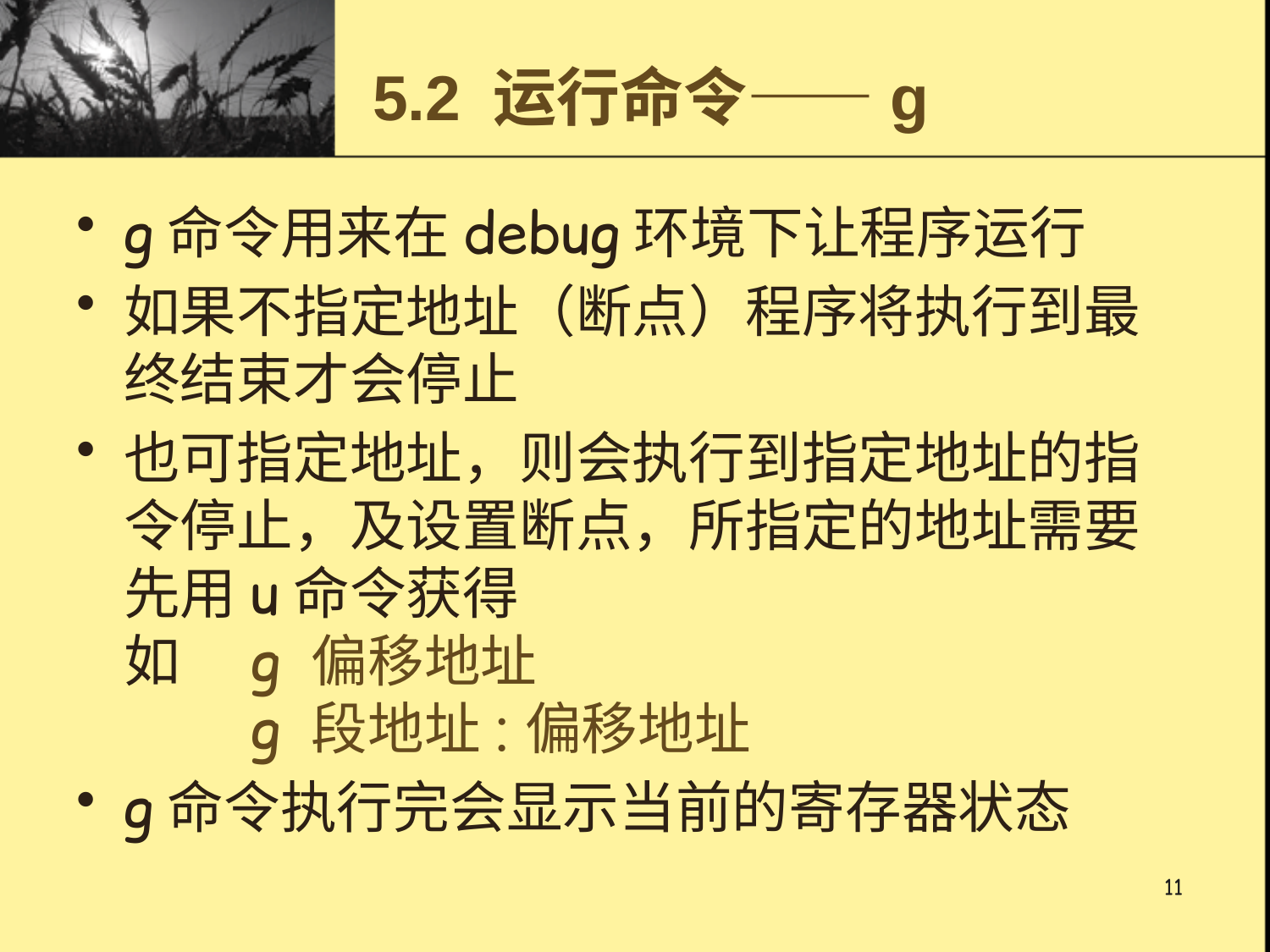

# 5.2 运行命令——g
g命令用来在debug环境下让程序运行
如果不指定地址（断点）程序将执行到最终结束才会停止
也可指定地址，则会执行到指定地址的指令停止，及设置断点，所指定的地址需要先用u命令获得
如	g 偏移地址
	g 段地址:偏移地址
g命令执行完会显示当前的寄存器状态
11